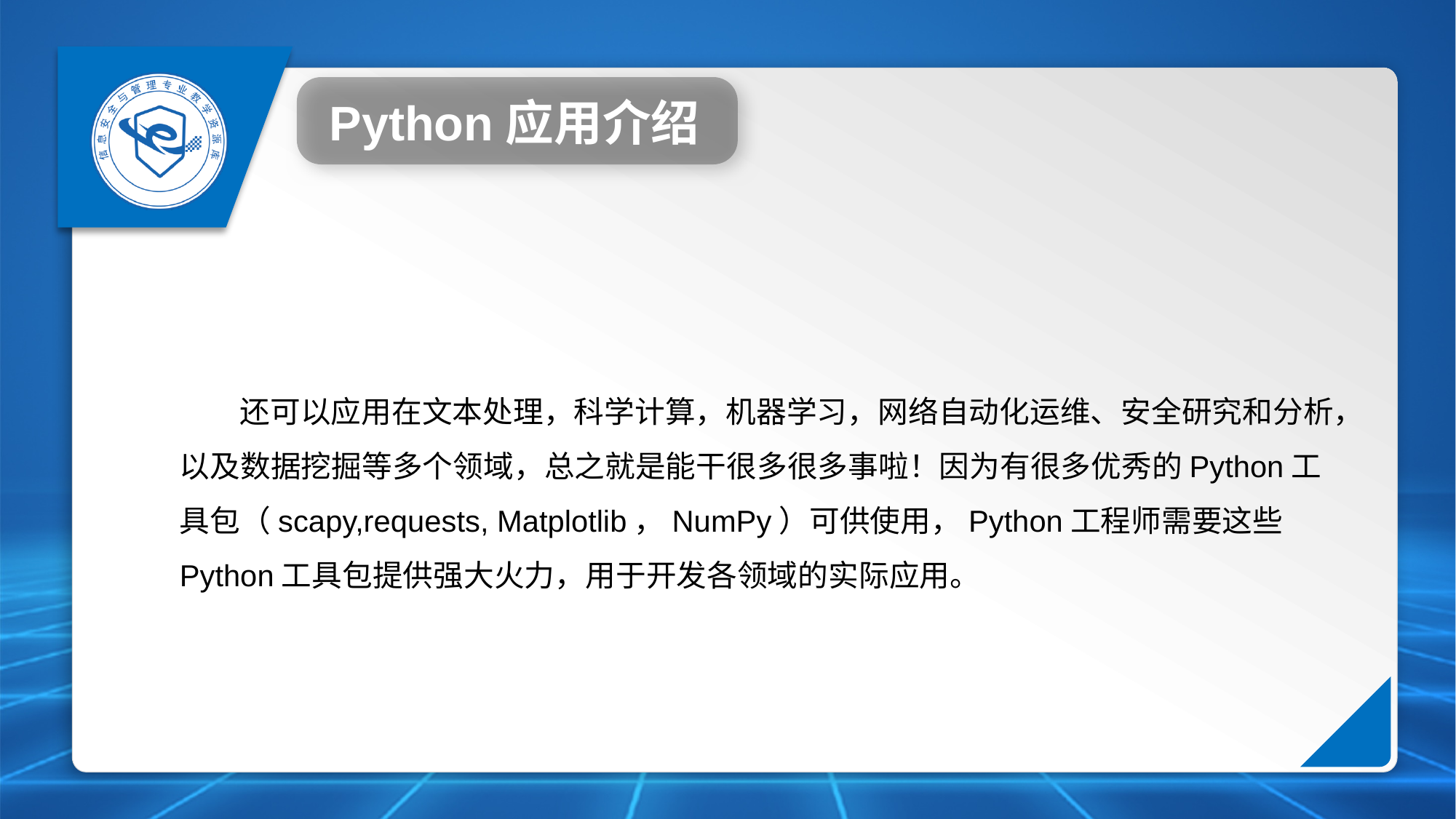

Python应用介绍
还可以应用在文本处理，科学计算，机器学习，网络自动化运维、安全研究和分析，以及数据挖掘等多个领域，总之就是能干很多很多事啦！因为有很多优秀的Python工具包（scapy,requests, Matplotlib，NumPy）可供使用，Python工程师需要这些Python工具包提供强大火力，用于开发各领域的实际应用。